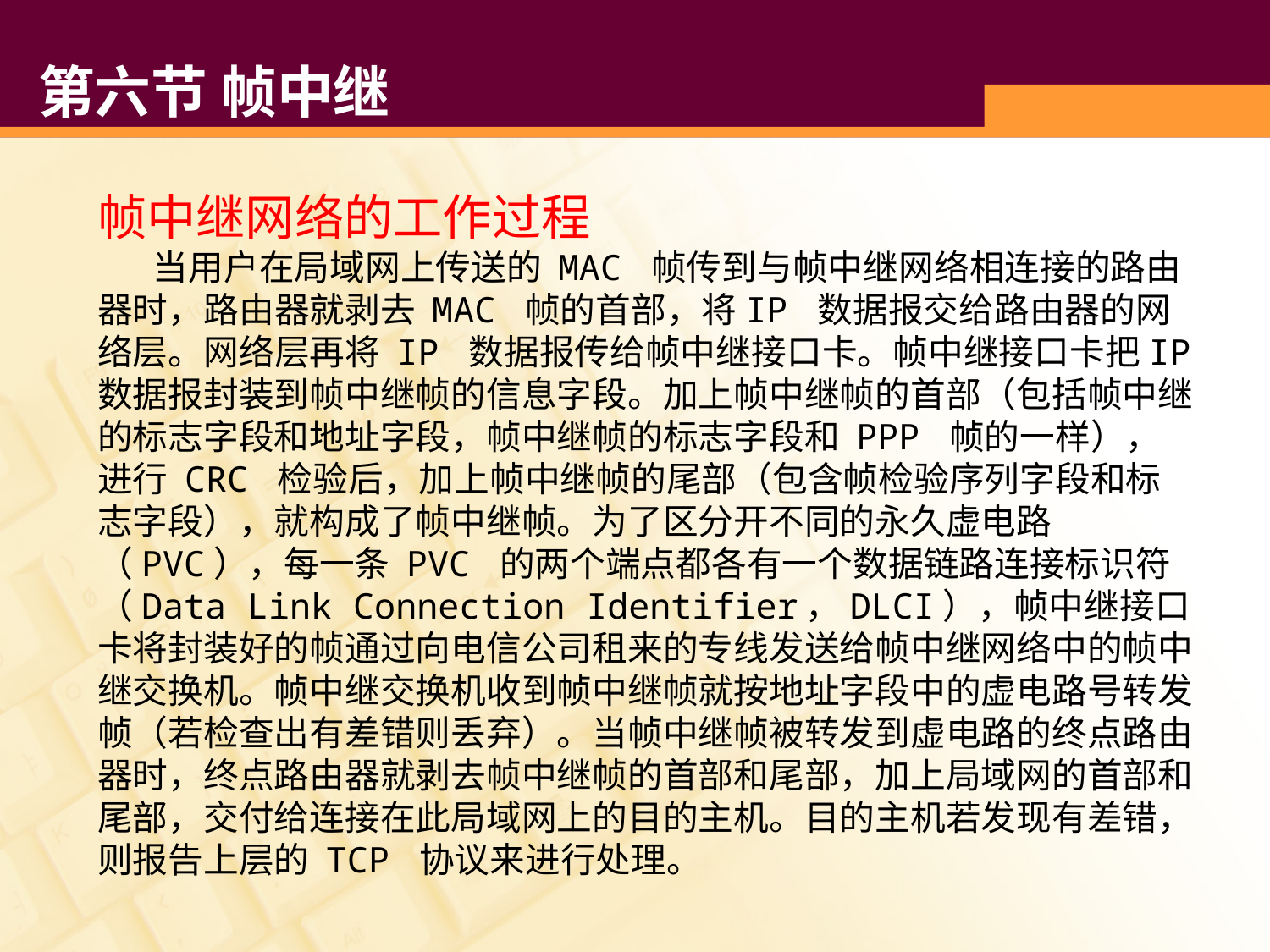

# 第六节 帧中继
帧中继网络的工作过程
      当用户在局域网上传送的 MAC 帧传到与帧中继网络相连接的路由器时，路由器就剥去 MAC 帧的首部，将IP 数据报交给路由器的网络层。网络层再将 IP 数据报传给帧中继接口卡。帧中继接口卡把IP 数据报封装到帧中继帧的信息字段。加上帧中继帧的首部（包括帧中继的标志字段和地址字段，帧中继帧的标志字段和 PPP 帧的一样），进行 CRC 检验后，加上帧中继帧的尾部（包含帧检验序列字段和标志字段），就构成了帧中继帧。为了区分开不同的永久虚电路（PVC），每一条 PVC 的两个端点都各有一个数据链路连接标识符（Data Link Connection Identifier，DLCI），帧中继接口卡将封装好的帧通过向电信公司租来的专线发送给帧中继网络中的帧中继交换机。帧中继交换机收到帧中继帧就按地址字段中的虚电路号转发帧（若检查出有差错则丢弃）。当帧中继帧被转发到虚电路的终点路由器时，终点路由器就剥去帧中继帧的首部和尾部，加上局域网的首部和尾部，交付给连接在此局域网上的目的主机。目的主机若发现有差错，则报告上层的 TCP 协议来进行处理。